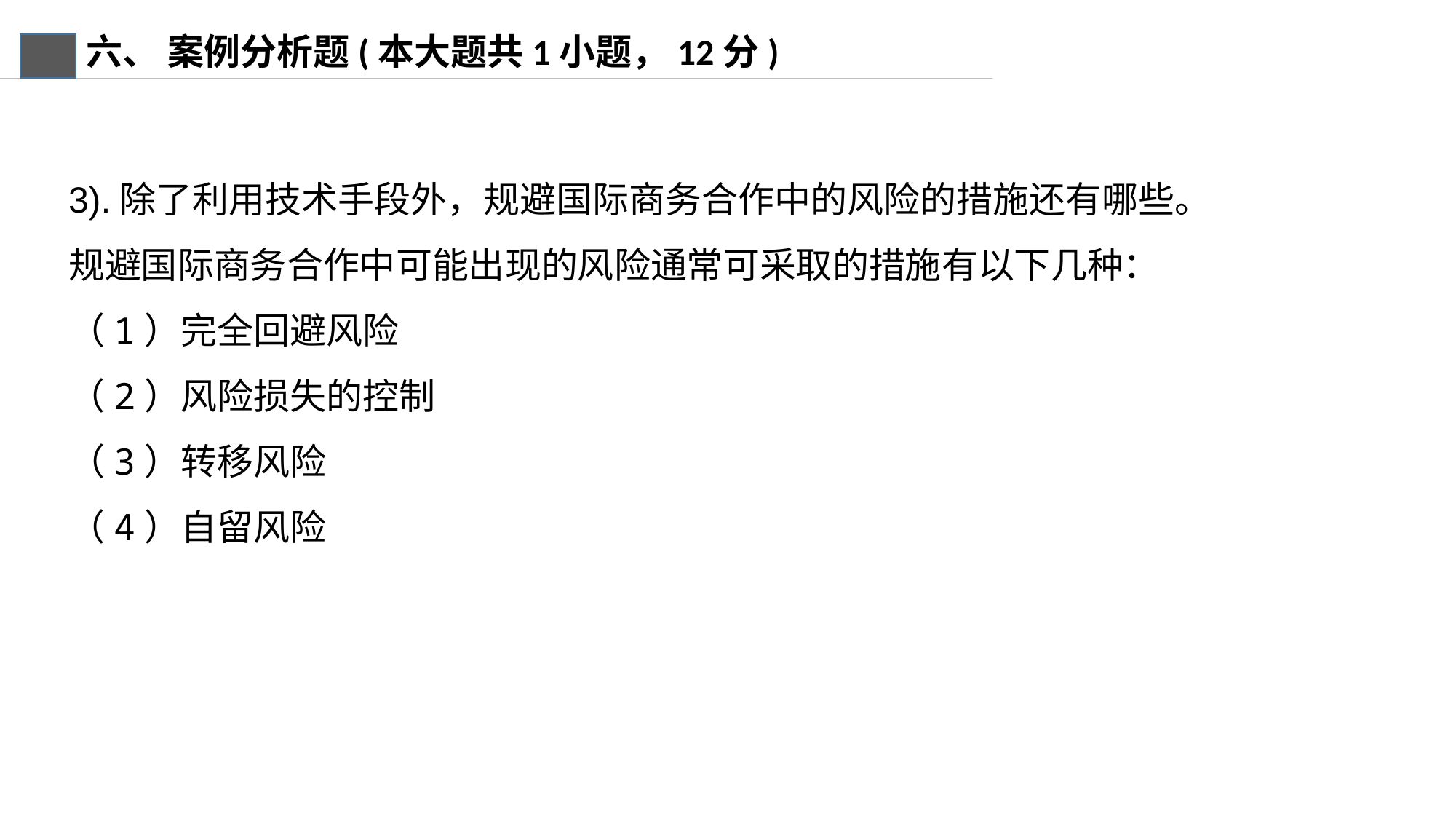

六、 案例分析题(本大题共1小题，12分)

3).除了利用技术手段外，规避国际商务合作中的风险的措施还有哪些。
规避国际商务合作中可能出现的风险通常可采取的措施有以下几种：
（1）完全回避风险
（2）风险损失的控制
（3）转移风险
（4）自留风险